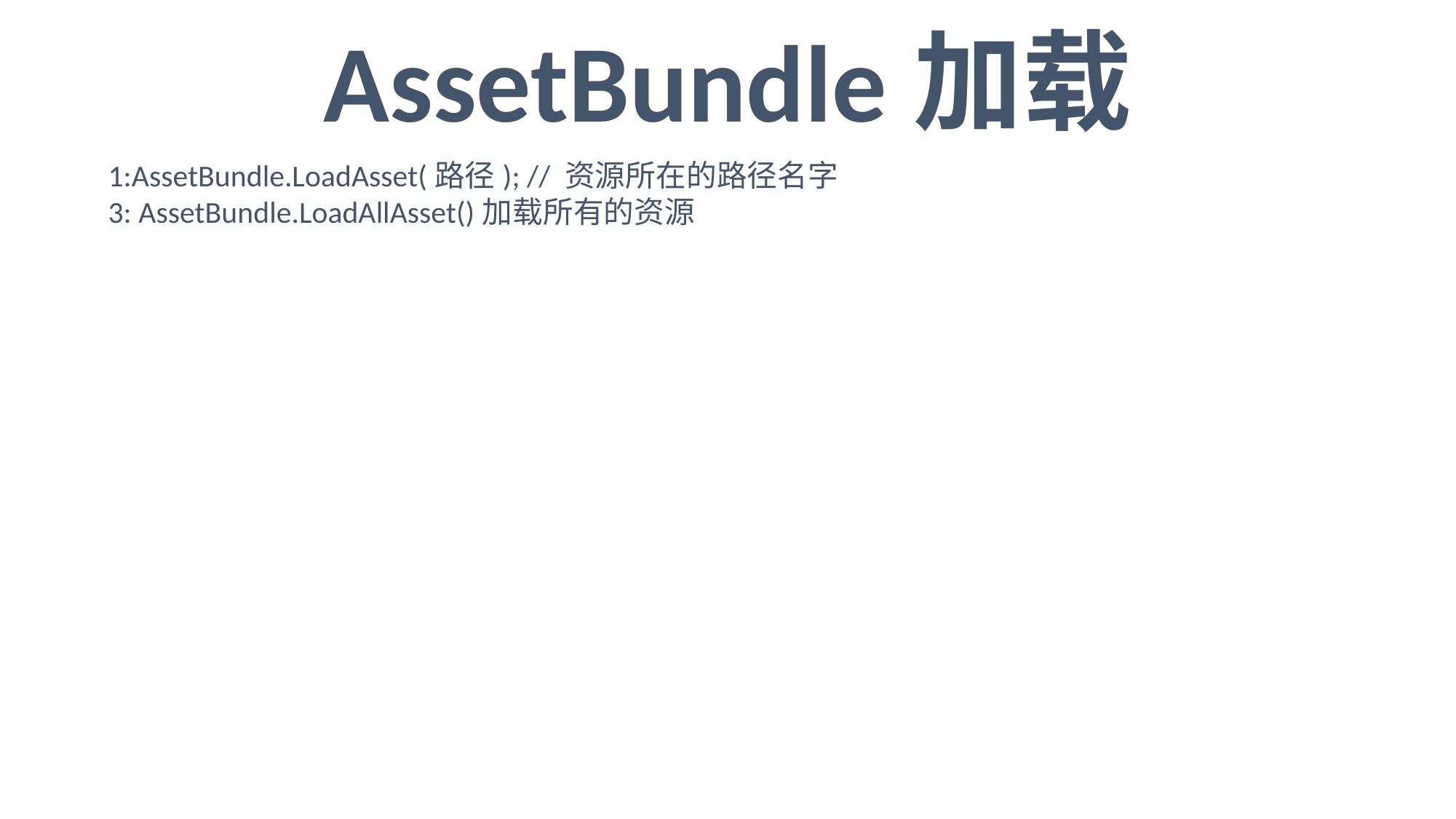

AssetBundle加载
1:AssetBundle.LoadAsset(路径); // 资源所在的路径名字
3: AssetBundle.LoadAllAsset()加载所有的资源

5